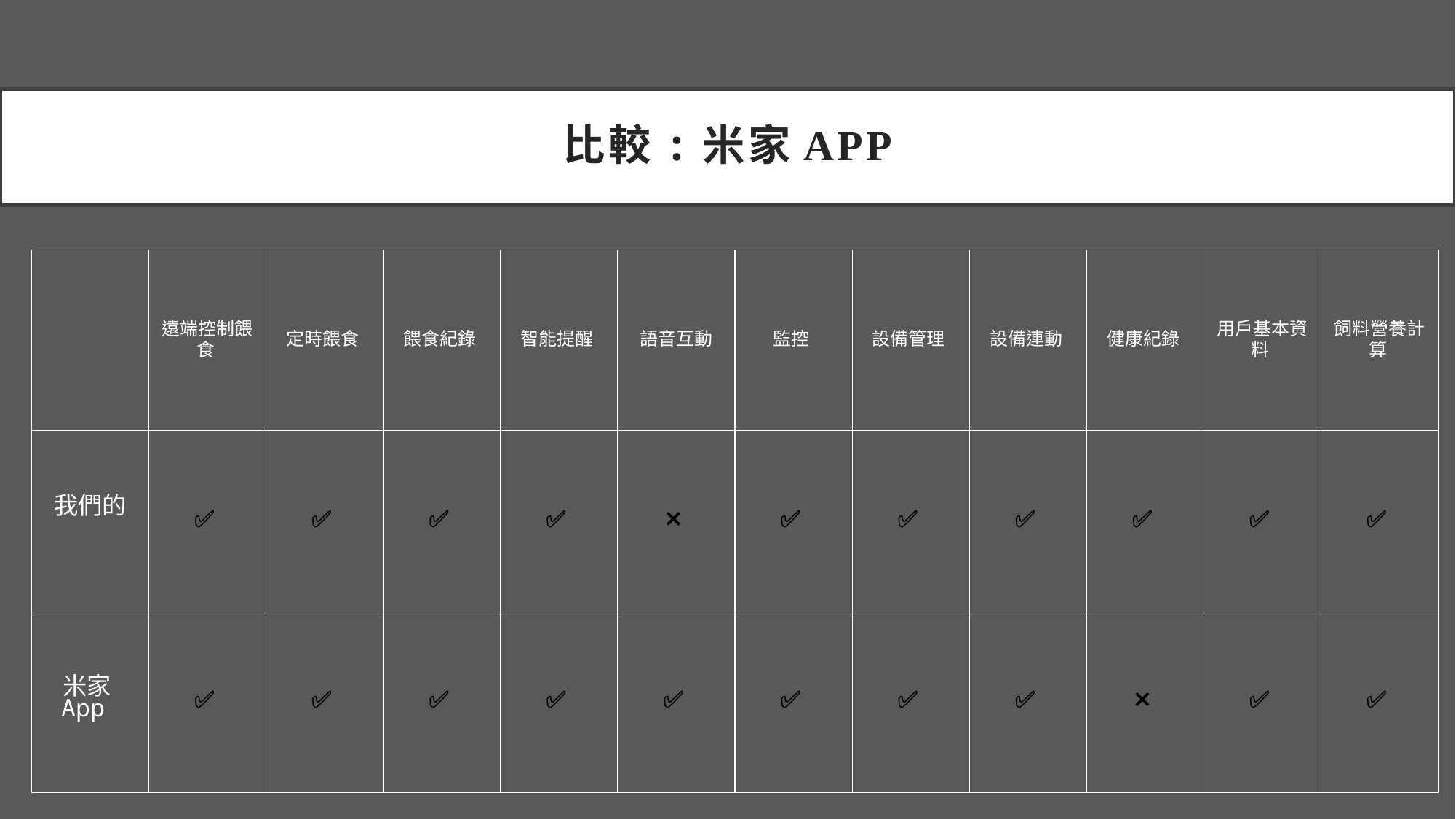

# 比較:米家APP
|  | 遠端控制餵食 | 定時餵食 | 餵食紀錄 | 智能提醒 | 語音互動 | 監控 | 設備管理 | 設備連動 | 健康紀錄 | 用戶基本資料 | 飼料營養計算 |
| --- | --- | --- | --- | --- | --- | --- | --- | --- | --- | --- | --- |
| 我們的 | ✅ | ✅ | ✅ | ✅ | ❌ | ✅ | ✅ | ✅ | ✅ | ✅ | ✅ |
| 米家App | ✅ | ✅ | ✅ | ✅ | ✅ | ✅ | ✅ | ✅ | ❌ | ✅ | ✅ |